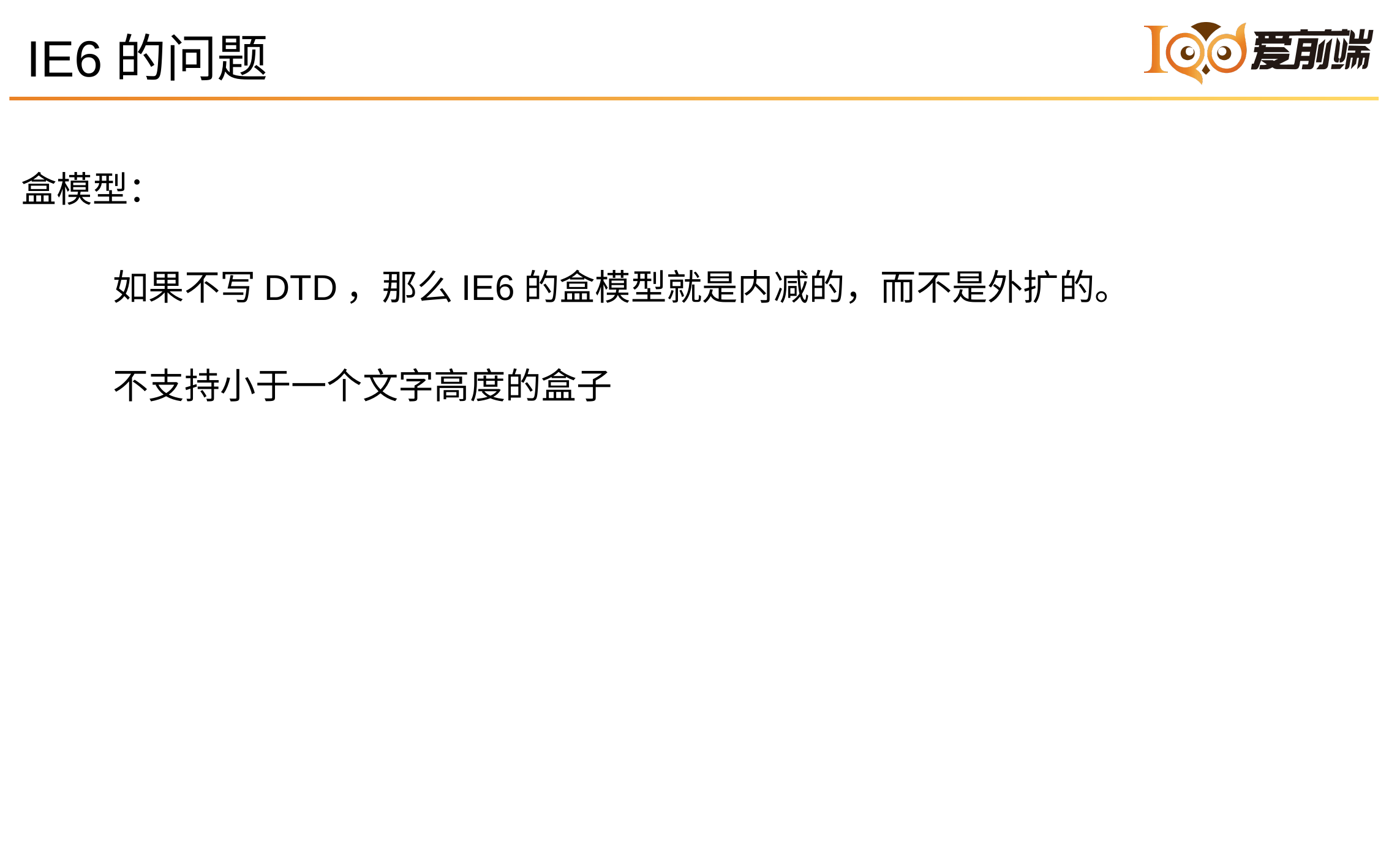

IE6的问题

盒模型：
	如果不写DTD，那么IE6的盒模型就是内减的，而不是外扩的。
	不支持小于一个文字高度的盒子